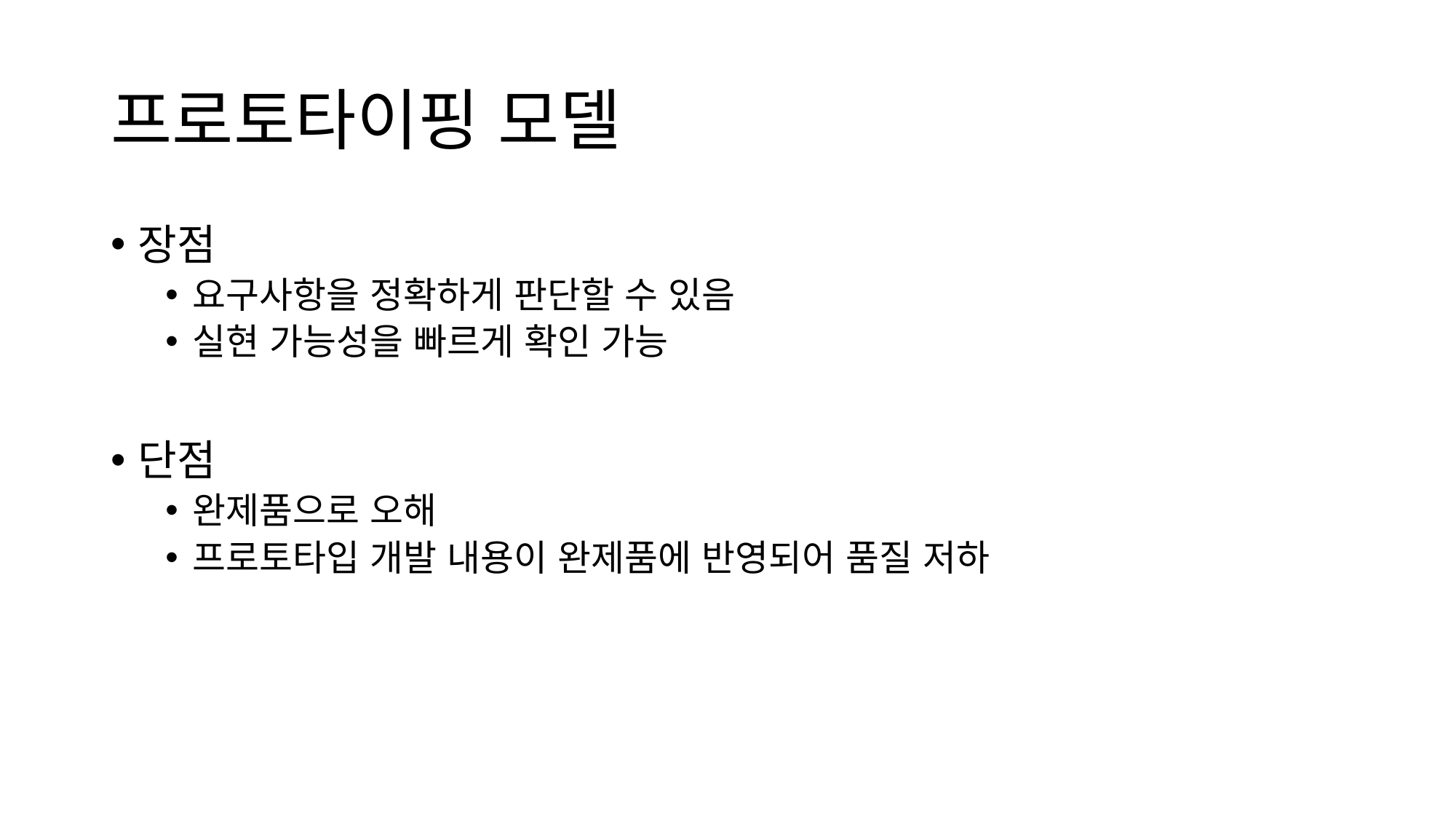

# 프로토타이핑 모델
장점
요구사항을 정확하게 판단할 수 있음
실현 가능성을 빠르게 확인 가능

단점
완제품으로 오해
프로토타입 개발 내용이 완제품에 반영되어 품질 저하